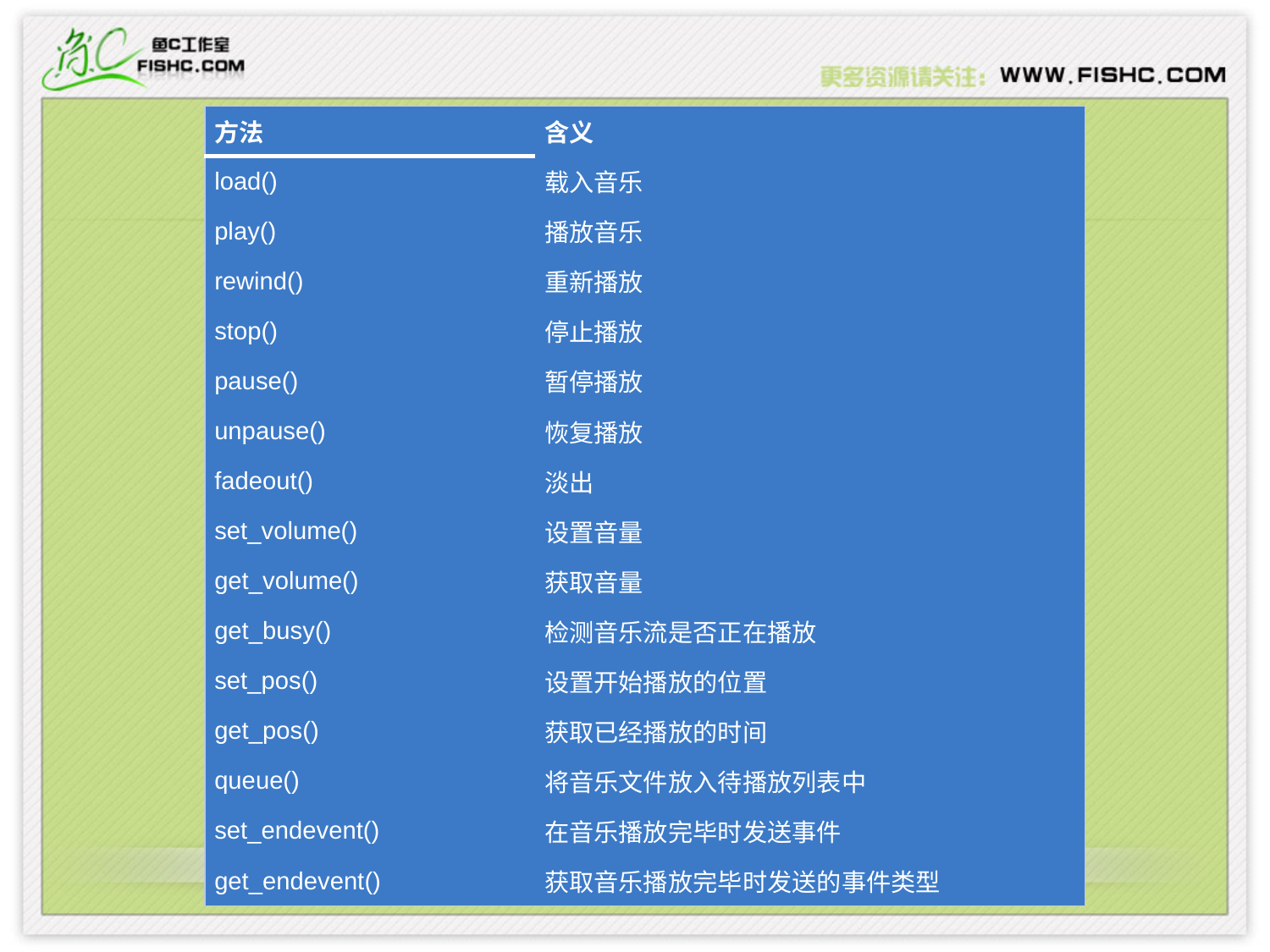

| 方法 | 含义 |
| --- | --- |
| load() | 载入音乐 |
| play() | 播放音乐 |
| rewind() | 重新播放 |
| stop() | 停止播放 |
| pause() | 暂停播放 |
| unpause() | 恢复播放 |
| fadeout() | 淡出 |
| set\_volume() | 设置音量 |
| get\_volume() | 获取音量 |
| get\_busy() | 检测音乐流是否正在播放 |
| set\_pos() | 设置开始播放的位置 |
| get\_pos() | 获取已经播放的时间 |
| queue() | 将音乐文件放入待播放列表中 |
| set\_endevent() | 在音乐播放完毕时发送事件 |
| get\_endevent() | 获取音乐播放完毕时发送的事件类型 |